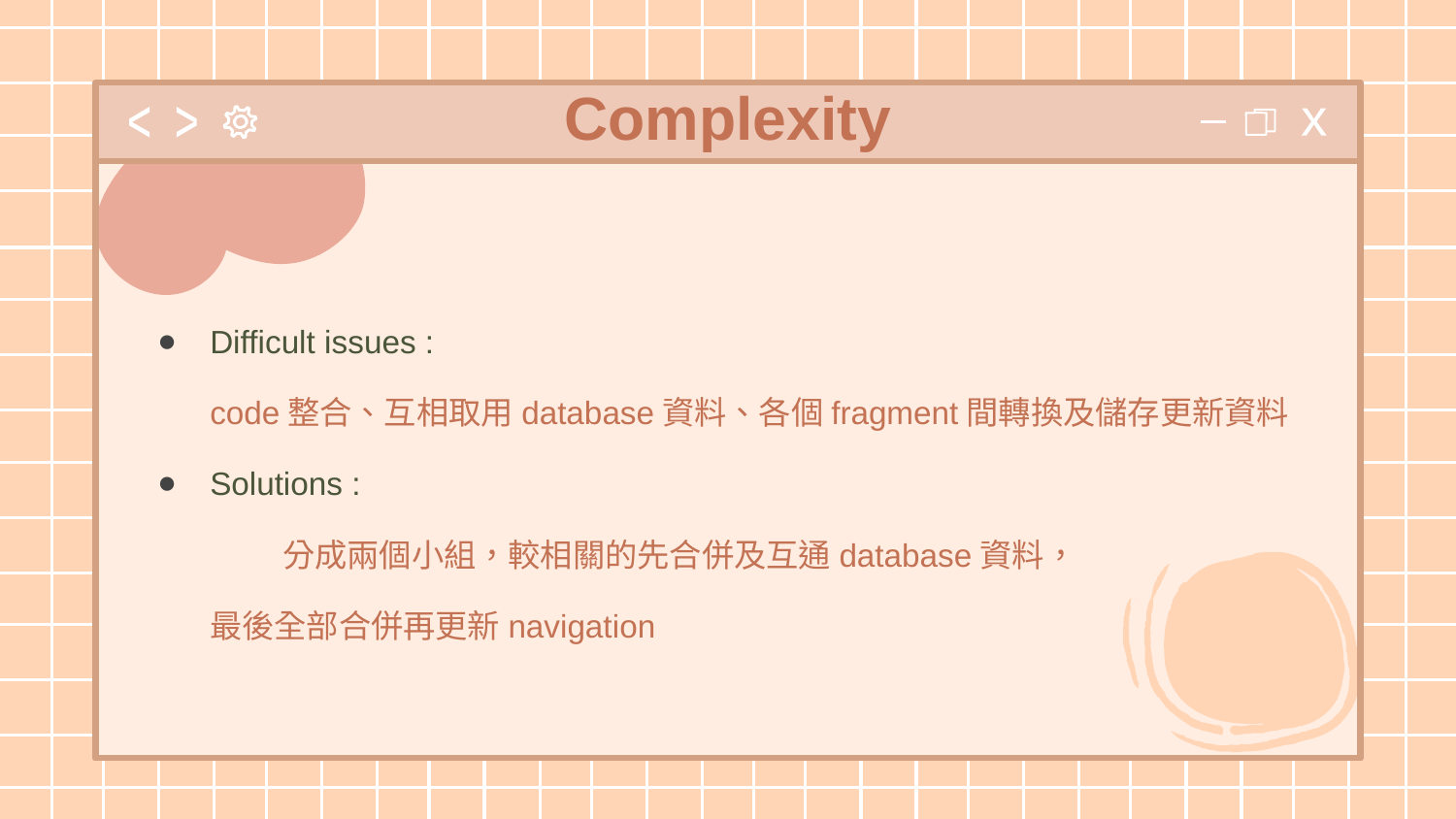

# Complexity
Difficult issues :
code整合、互相取用database資料、各個fragment間轉換及儲存更新資料
Solutions :
	分成兩個小組，較相關的先合併及互通database資料，
最後全部合併再更新navigation